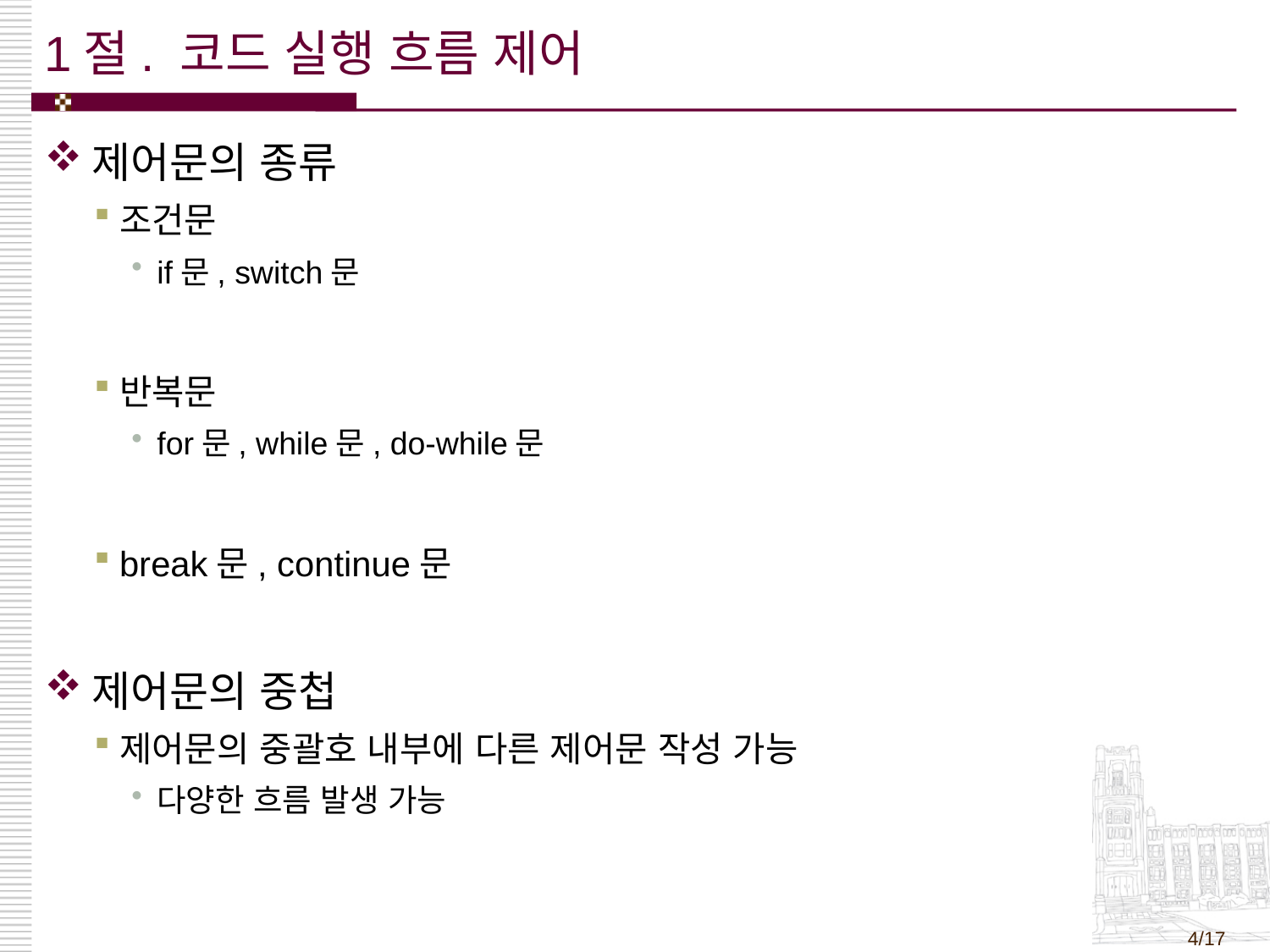

# 1절. 코드 실행 흐름 제어
제어문의 종류
조건문
if문, switch문

반복문
for문, while문, do-while문

break문, continue문

제어문의 중첩
제어문의 중괄호 내부에 다른 제어문 작성 가능
다양한 흐름 발생 가능